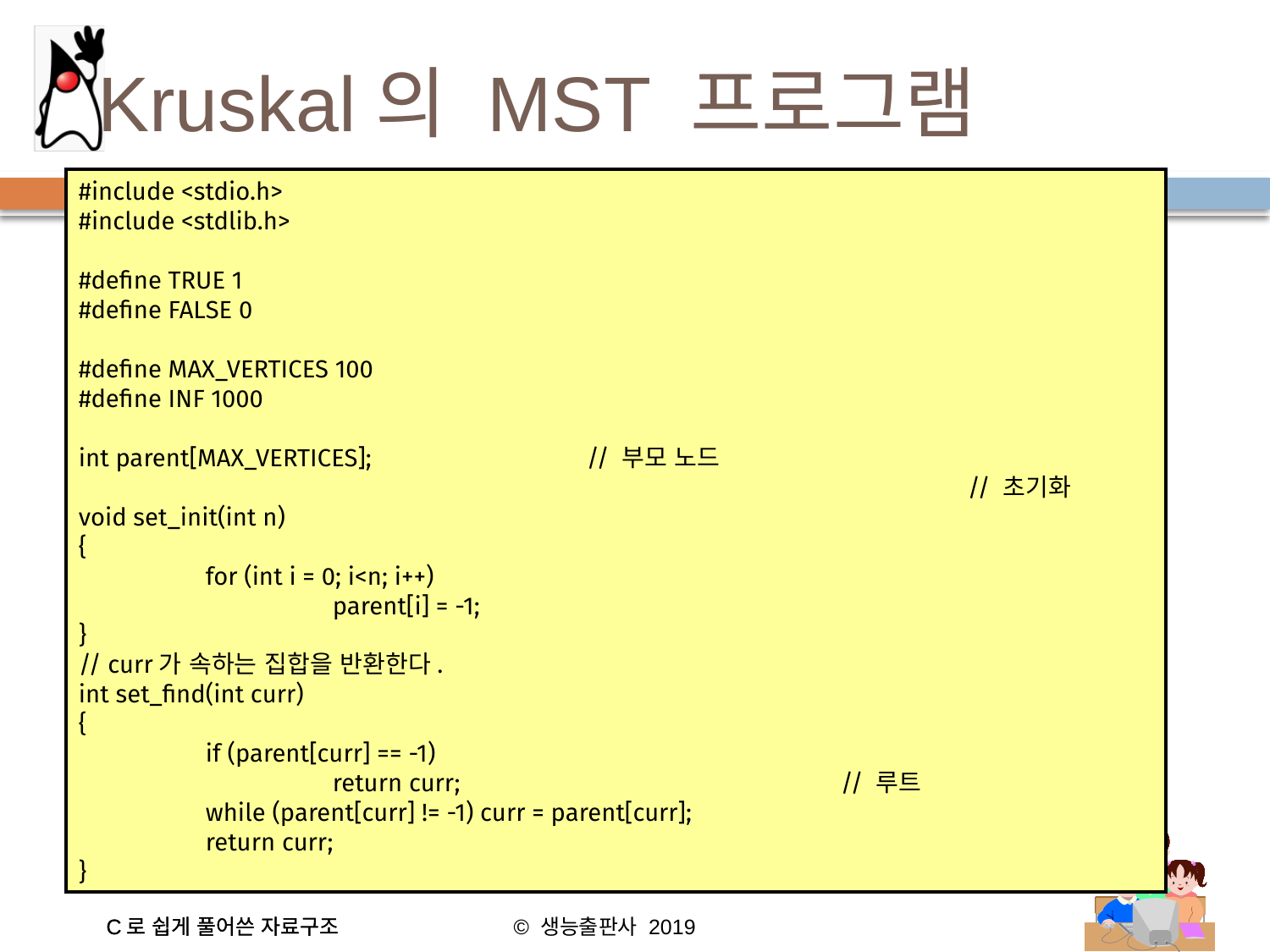

# Kruskal의 MST 프로그램
#include <stdio.h>
#include <stdlib.h>

#define TRUE 1
#define FALSE 0

#define MAX_VERTICES 100
#define INF 1000

int parent[MAX_VERTICES];		// 부모 노드
							// 초기화
void set_init(int n)
{
	for (int i = 0; i<n; i++)
		parent[i] = -1;
}
// curr가 속하는 집합을 반환한다.
int set_find(int curr)
{
	if (parent[curr] == -1)
		return curr; 			// 루트
	while (parent[curr] != -1) curr = parent[curr];
	return curr;
}